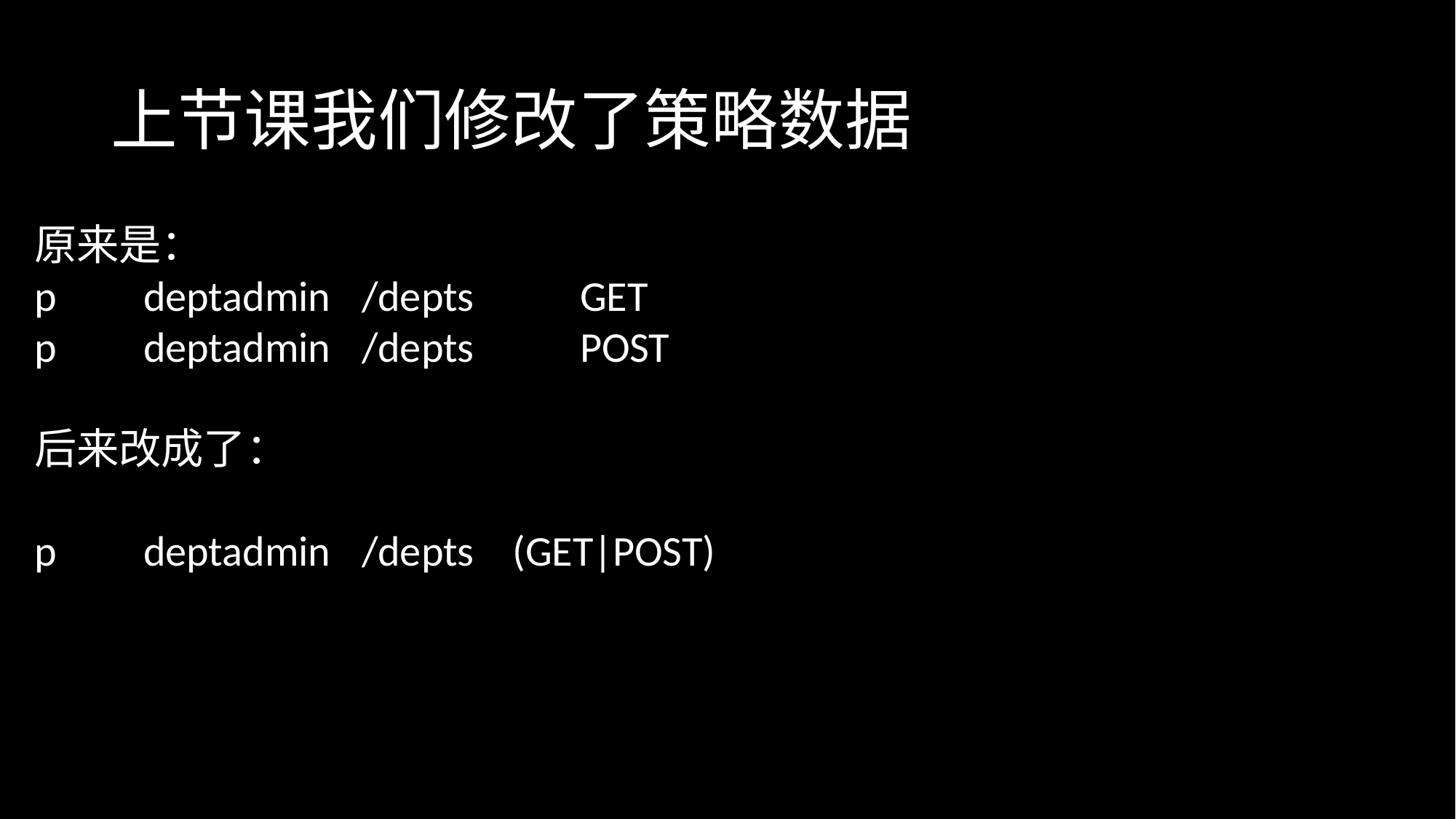

# 上节课我们修改了策略数据
原来是：
p	deptadmin	/depts	GET
p	deptadmin	/depts	POST

后来改成了：

p	deptadmin	/depts    (GET|POST)